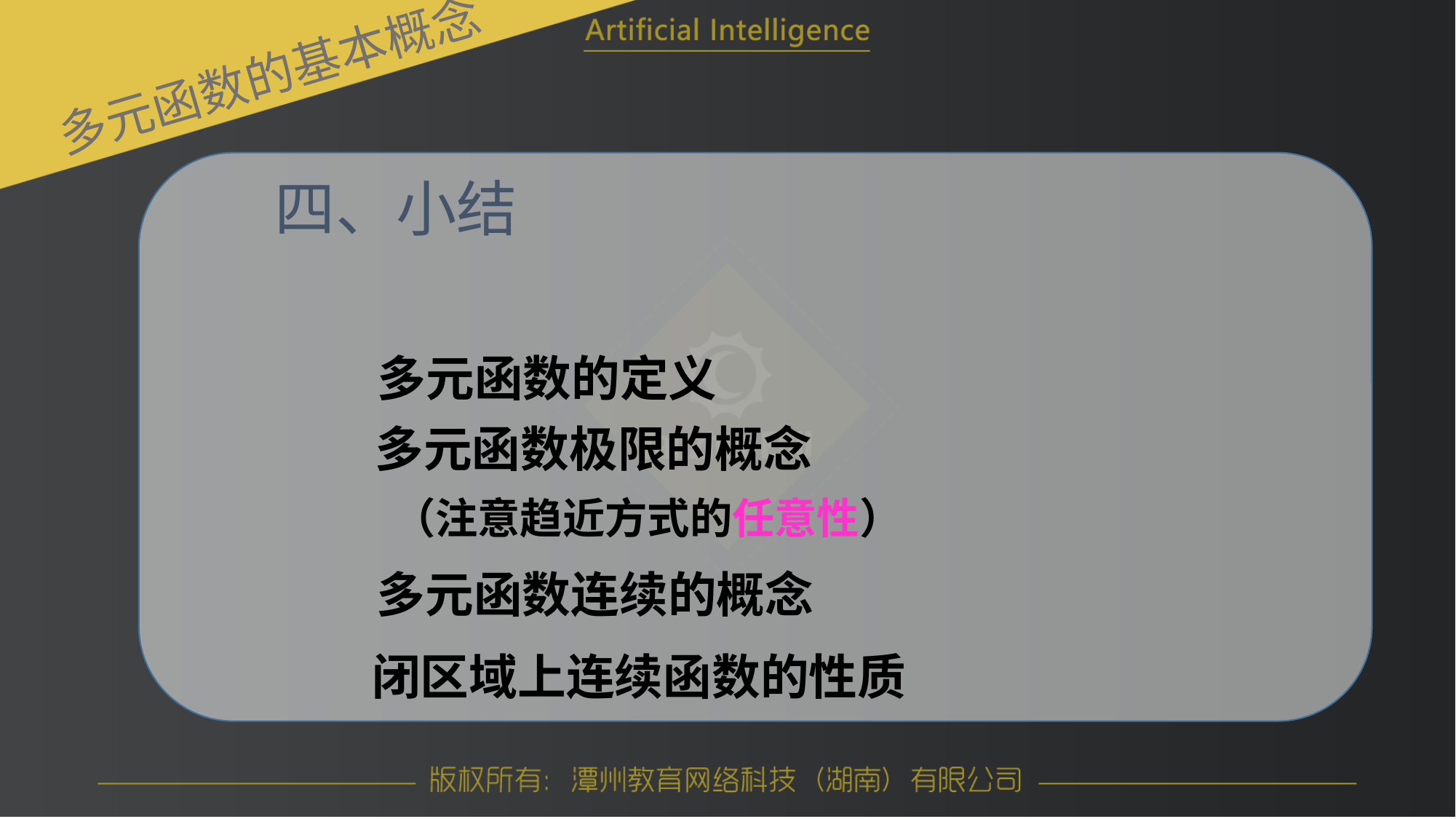

多元函数的基本概念
四、小结

多元函数的定义
多元函数极限的概念
（注意趋近方式的任意性）
多元函数连续的概念
闭区域上连续函数的性质